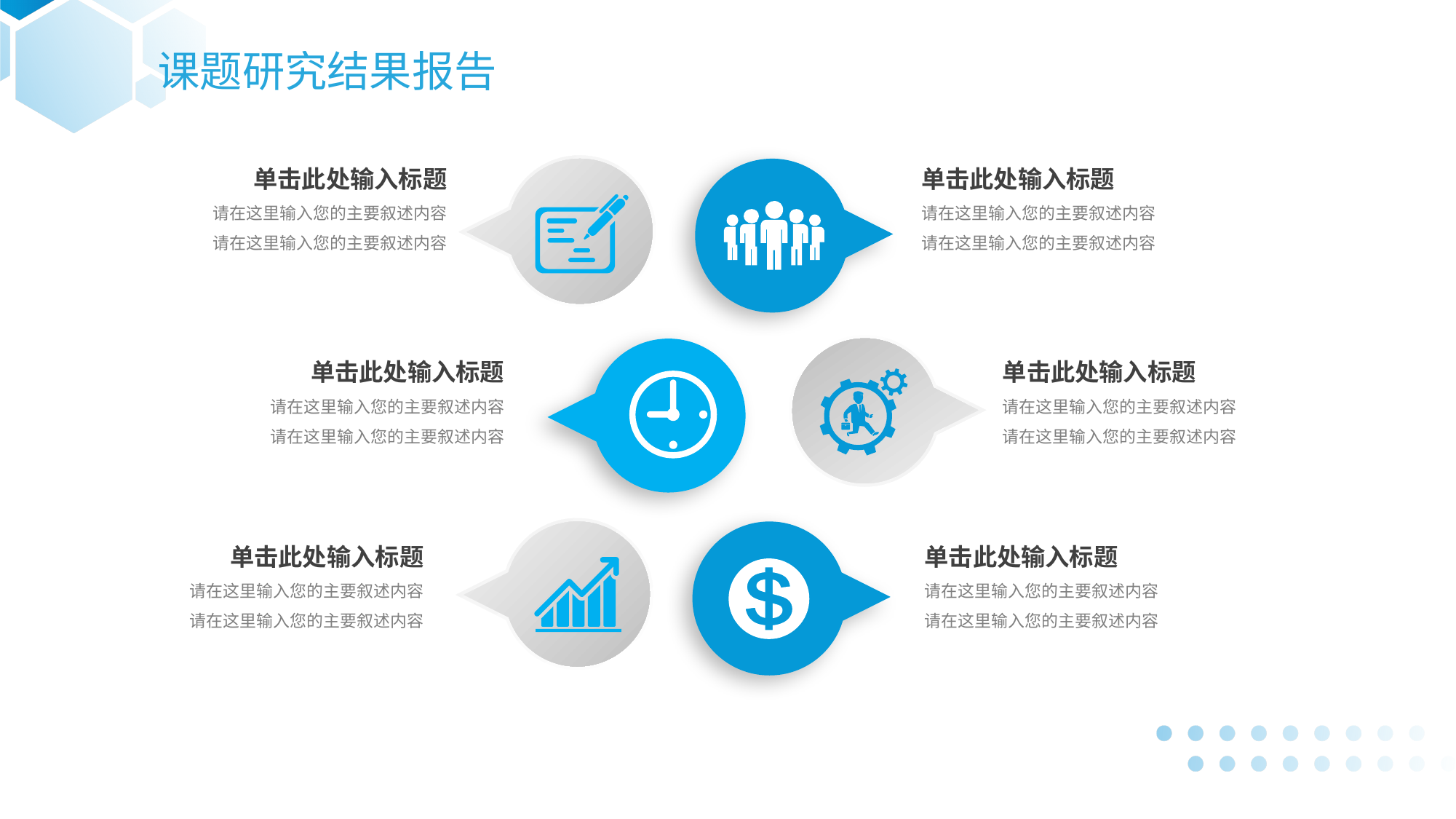

课题研究结果报告

单击此处输入标题
请在这里输入您的主要叙述内容
请在这里输入您的主要叙述内容

单击此处输入标题
请在这里输入您的主要叙述内容
请在这里输入您的主要叙述内容

单击此处输入标题
请在这里输入您的主要叙述内容
请在这里输入您的主要叙述内容

单击此处输入标题
请在这里输入您的主要叙述内容
请在这里输入您的主要叙述内容

单击此处输入标题
请在这里输入您的主要叙述内容
请在这里输入您的主要叙述内容

单击此处输入标题
请在这里输入您的主要叙述内容
请在这里输入您的主要叙述内容